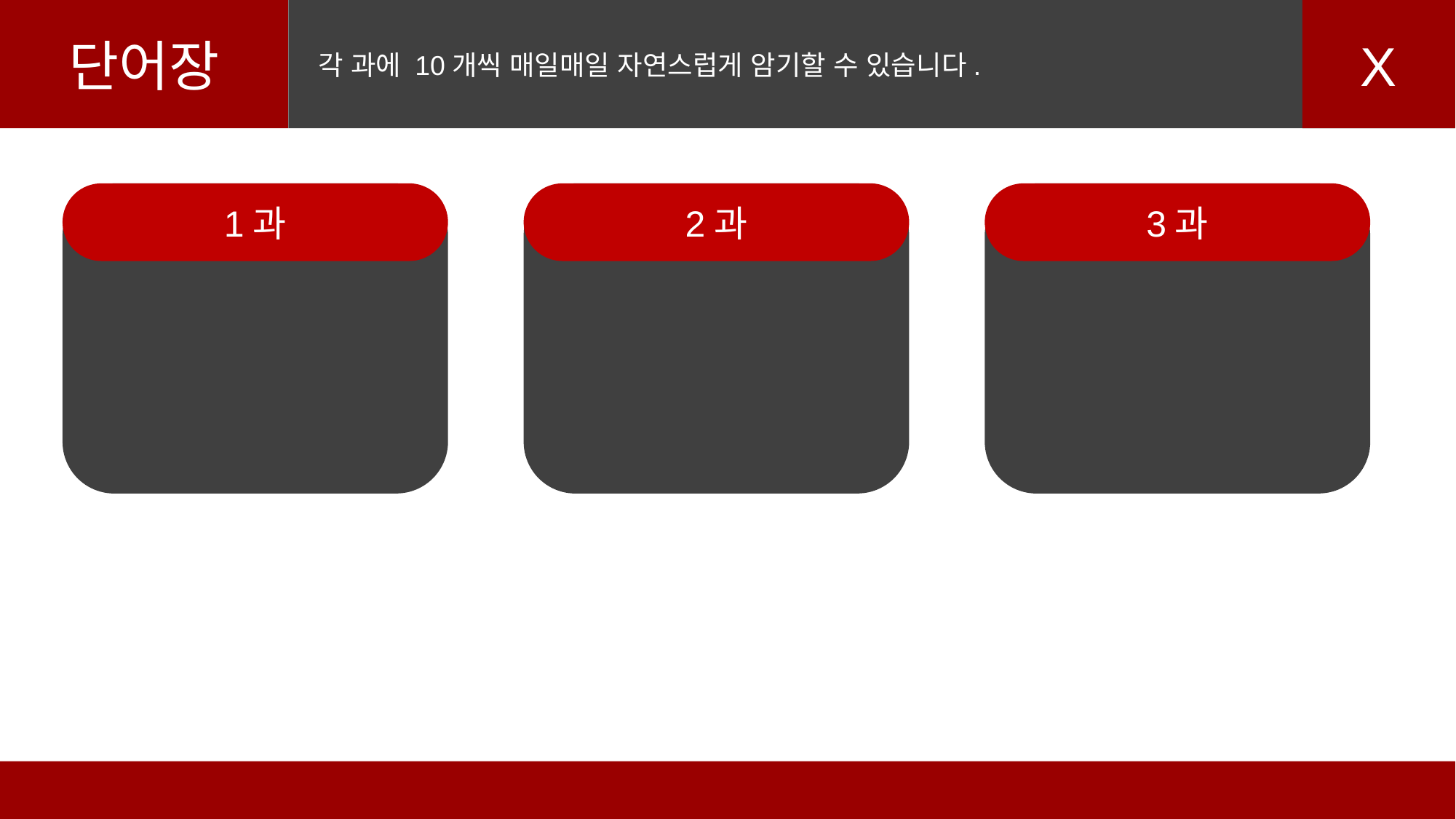

단어장
  각 과에 10개씩 매일매일 자연스럽게 암기할 수 있습니다.
X

1과

2과

3과